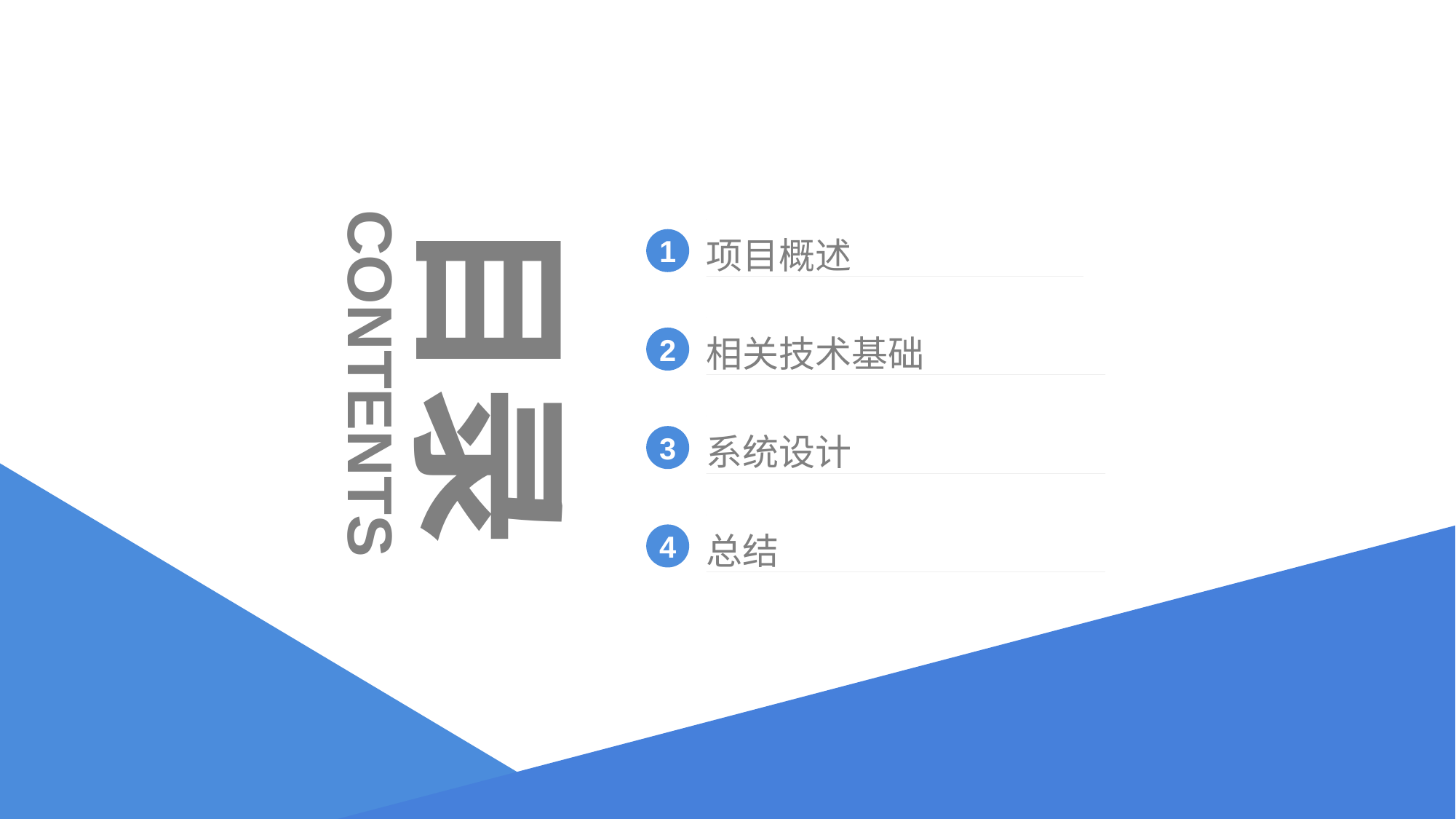

目录
项目概述
1
相关技术基础
2
CONTENTS
系统设计
3

总结
4